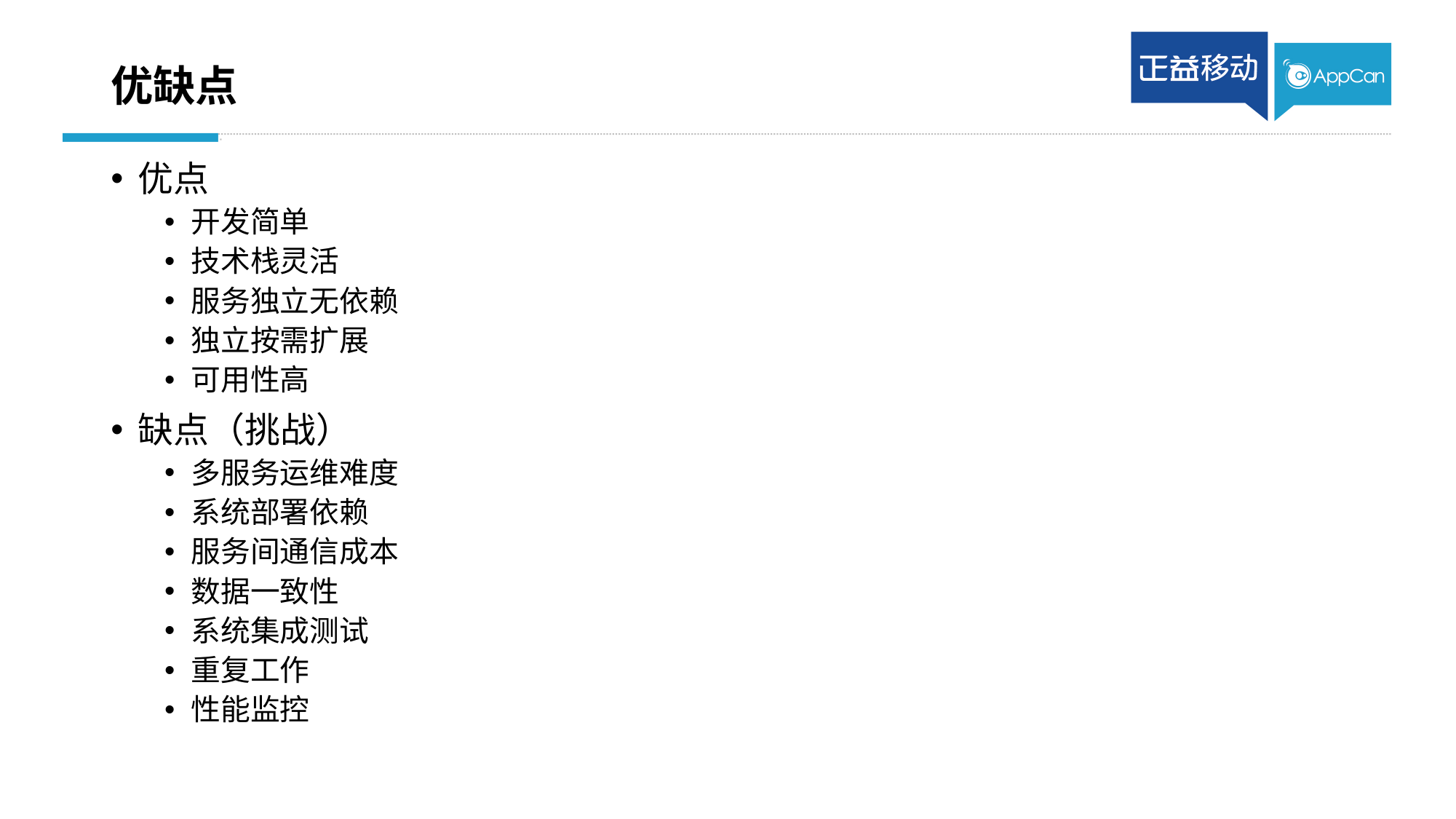

# 优缺点
优点
开发简单
技术栈灵活
服务独立无依赖
独立按需扩展
可用性高
缺点（挑战）
多服务运维难度
系统部署依赖
服务间通信成本
数据一致性
系统集成测试
重复工作
性能监控